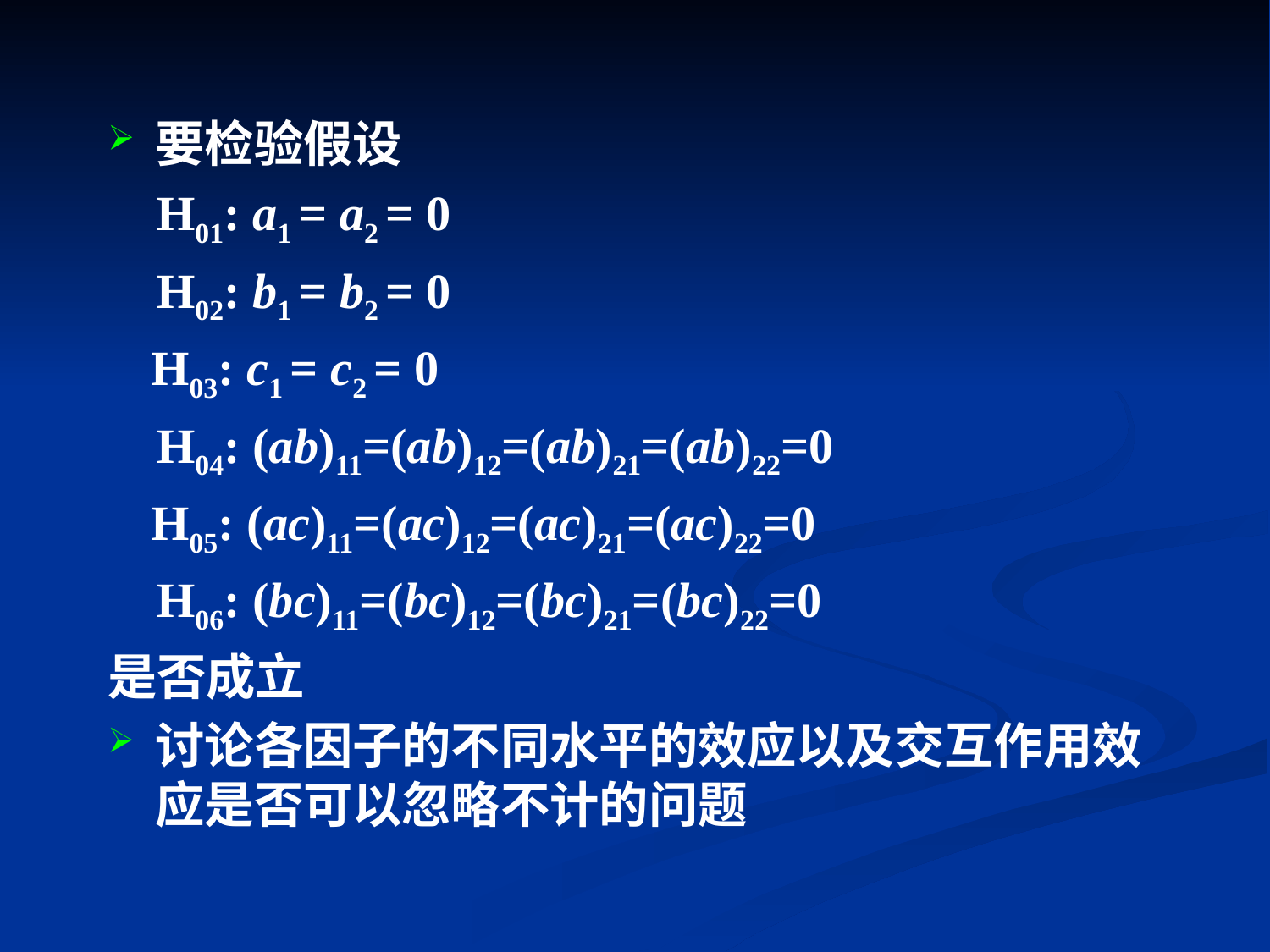

要检验假设
    H01: a1 = a2 = 0
    H02: b1 = b2 = 0
      H03: c1 = c2 = 0
    H04: (ab)11=(ab)12=(ab)21=(ab)22=0
      H05: (ac)11=(ac)12=(ac)21=(ac)22=0
    H06: (bc)11=(bc)12=(bc)21=(bc)22=0
是否成立
讨论各因子的不同水平的效应以及交互作用效应是否可以忽略不计的问题